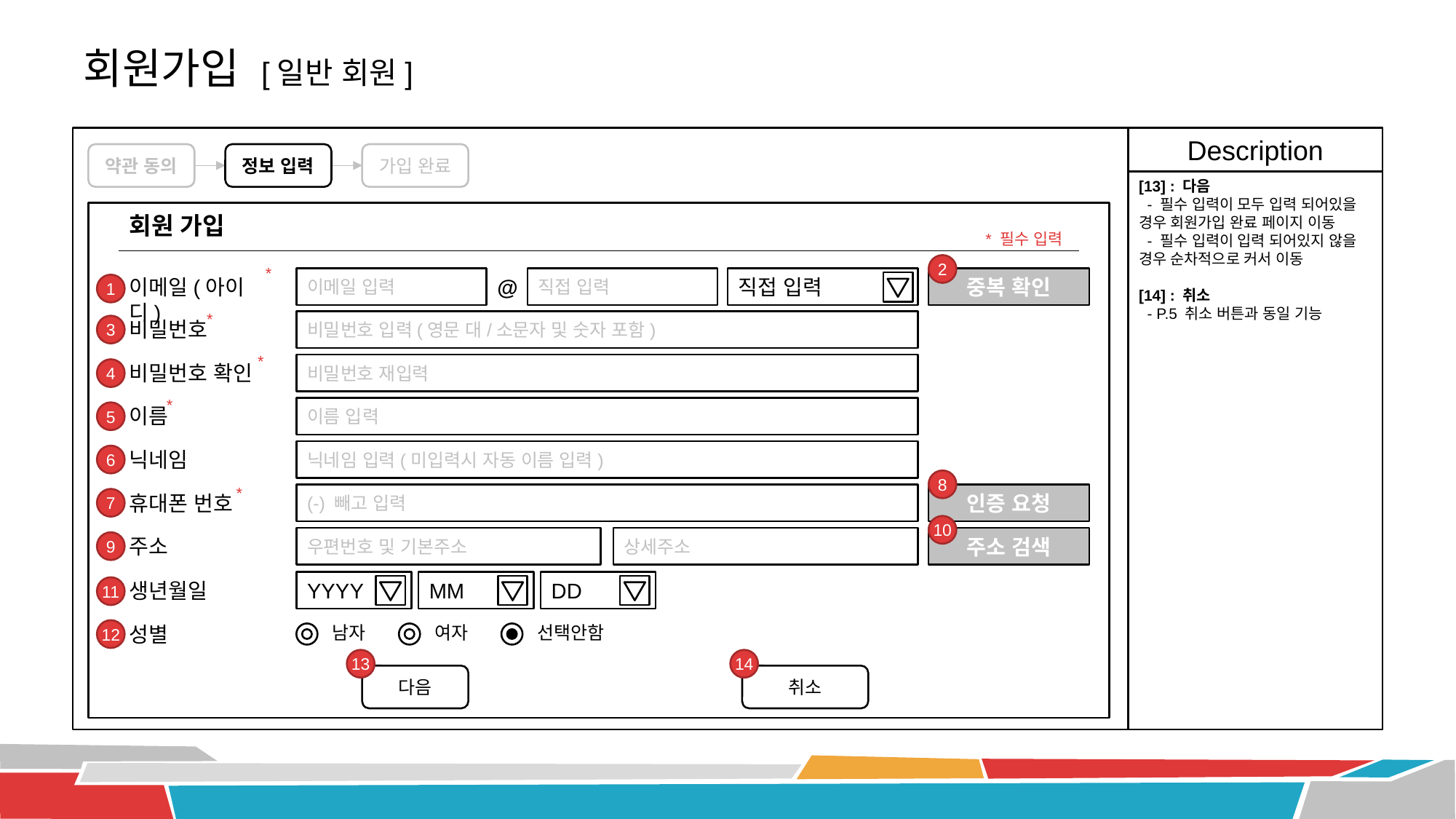

# 회원가입 [일반 회원]

Description
약관 동의
정보 입력
가입 완료
[13] : 다음
  - 필수 입력이 모두 입력 되어있을 경우 회원가입 완료 페이지 이동
  - 필수 입력이 입력 되어있지 않을 경우 순차적으로 커서 이동

[14] : 취소
  - P.5 취소 버튼과 동일 기능

회원 가입
* 필수 입력
2
*
중복 확인
이메일(아이디)
이메일 입력
@
직접 입력
직접 입력

1

*
비밀번호
비밀번호 입력(영문 대/소문자 및 숫자 포함)
3
*
비밀번호 확인
비밀번호 재입력
4
*
이름
이름 입력
5
닉네임
닉네임 입력(미입력시 자동 이름 입력)
6
8
*
휴대폰 번호
(-) 빼고 입력
인증 요청
7
10
주소
우편번호 및 기본주소
상세주소
주소 검색
9
YYYY
MM
DD
생년월일

11

성별
남자
여자
선택안함
12

13
14
다음
취소